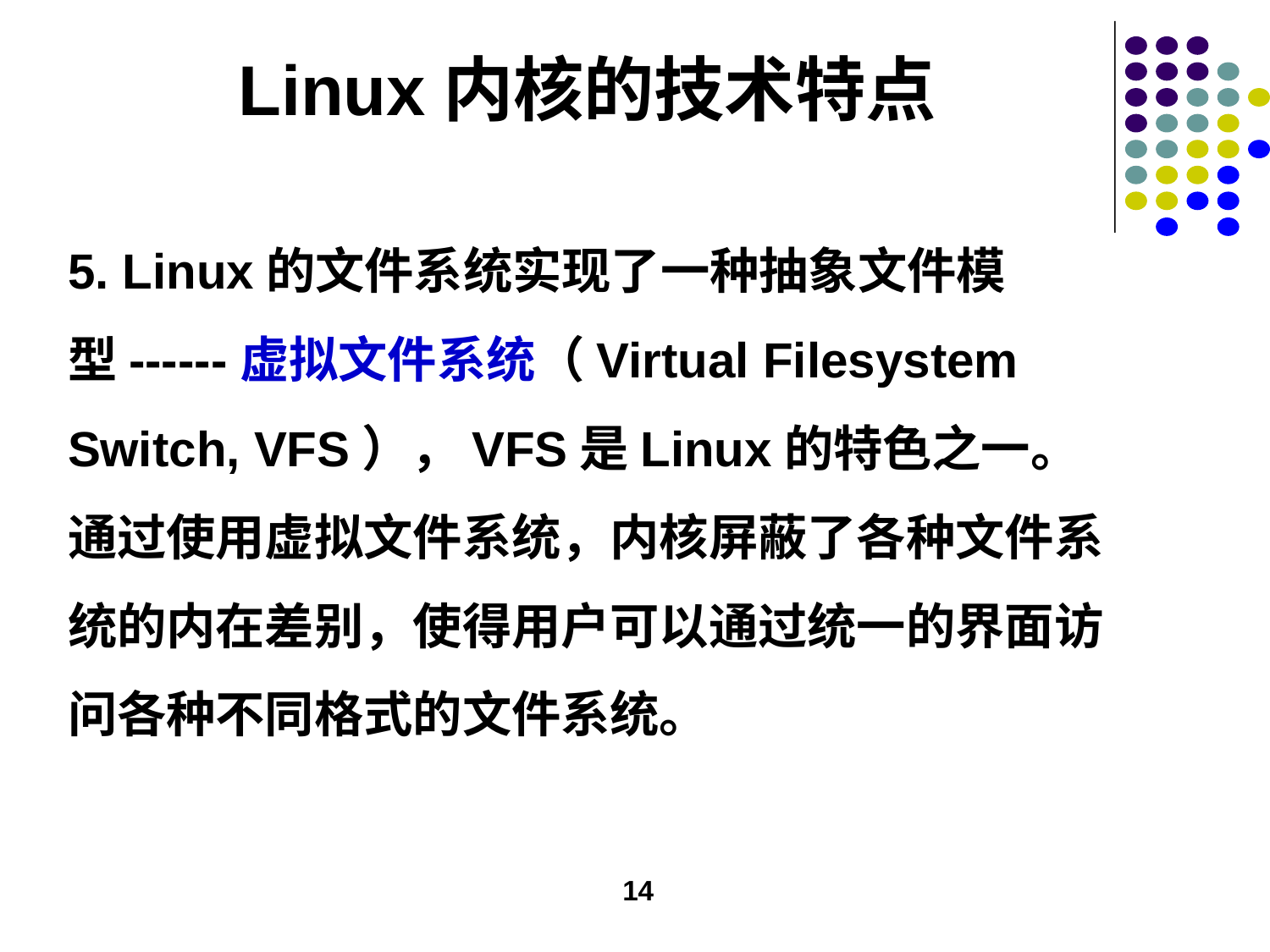

# Linux内核的技术特点
5. Linux的文件系统实现了一种抽象文件模型------虚拟文件系统（Virtual Filesystem Switch, VFS），VFS是Linux的特色之一。通过使用虚拟文件系统，内核屏蔽了各种文件系统的内在差别，使得用户可以通过统一的界面访问各种不同格式的文件系统。
14